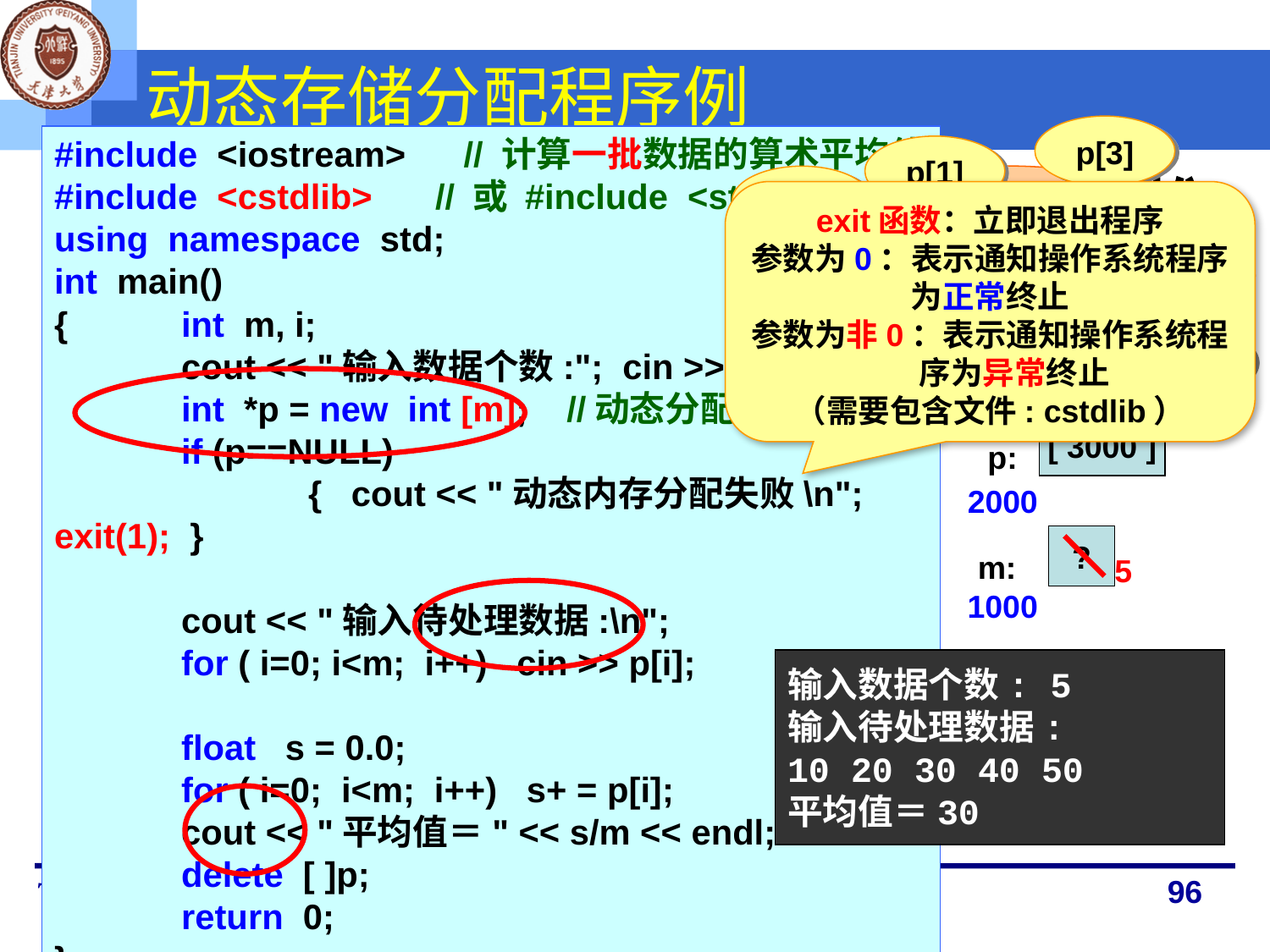

# 动态存储分配程序例
p[3]
#include  <iostream>
#include  <cstdlib>	// 或 #include  <stdlib.h>
using  namespace  std;
int  main()
{	int  m, i;
	cout << "输入数据个数:";  cin >> m;
	int  *p = new  int [m];    //动态分配内存单元
	if (p==NULL)
		{   cout << "动态内存分配失败\n";  exit(1);  }

	cout << "输入待处理数据:\n";
	for ( i=0; i<m;  i++)   cin >> p[i];

	float   s = 0.0;
	for ( i=0;  i<m;  i++)   s+ = p[i];
	cout << "平均值＝" << s/m << endl;
	delete  [ ]p;
	return  0;
}
// 计算一批数据的算术平均值
p[1]

p[0]
堆
exit函数：立即退出程序
参数为0：表示通知操作系统程序为正常终止
参数为非0：表示通知操作系统程序为异常终止
（需要包含文件: cstdlib）
|  |  |  |  |  |
| --- | --- | --- | --- | --- |
| ? | ? | ? | ? | ? |
|  |  |  |  |  |
| --- | --- | --- | --- | --- |
| 10 | 20 | 30 | 40 | 50 |
每元素4字节
3000
3004
3008
3012
3016
p[2]
p[4]

  [ 3000 ]
p:
2000
   ?
m:
1000

5

输入数据个数: _

输入数据个数: 5

输入数据个数: 5
输入待处理数据:
_

输入数据个数: 5
输入待处理数据:
10 20 30 40 50

输入数据个数: 5
输入待处理数据:
10 20 30 40 50
平均值＝30